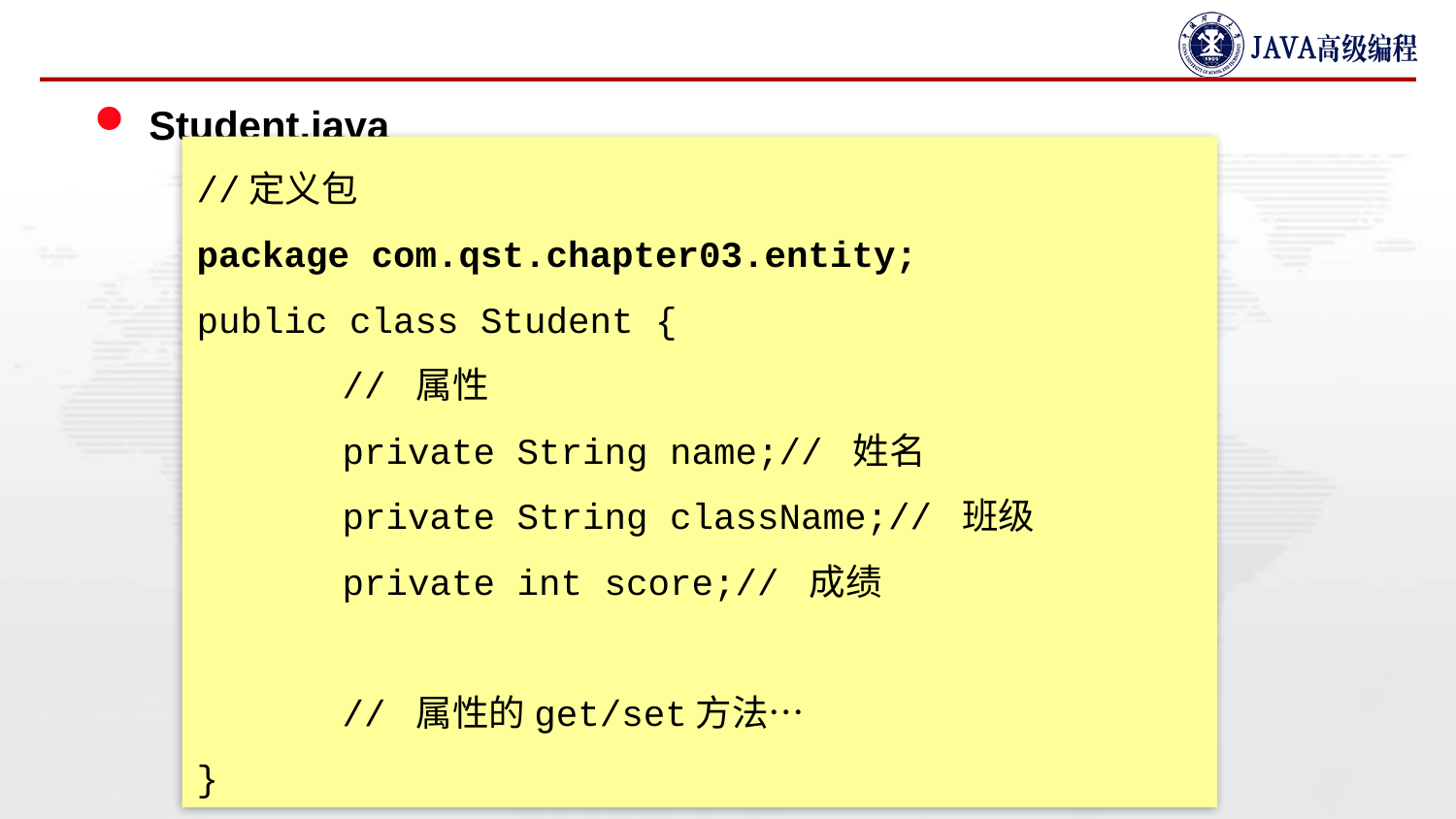

#
Student.java
//定义包
package com.qst.chapter03.entity;
public class Student {
	// 属性
	private String name;// 姓名
	private String className;// 班级
	private int score;// 成绩

	// 属性的get/set方法…
}